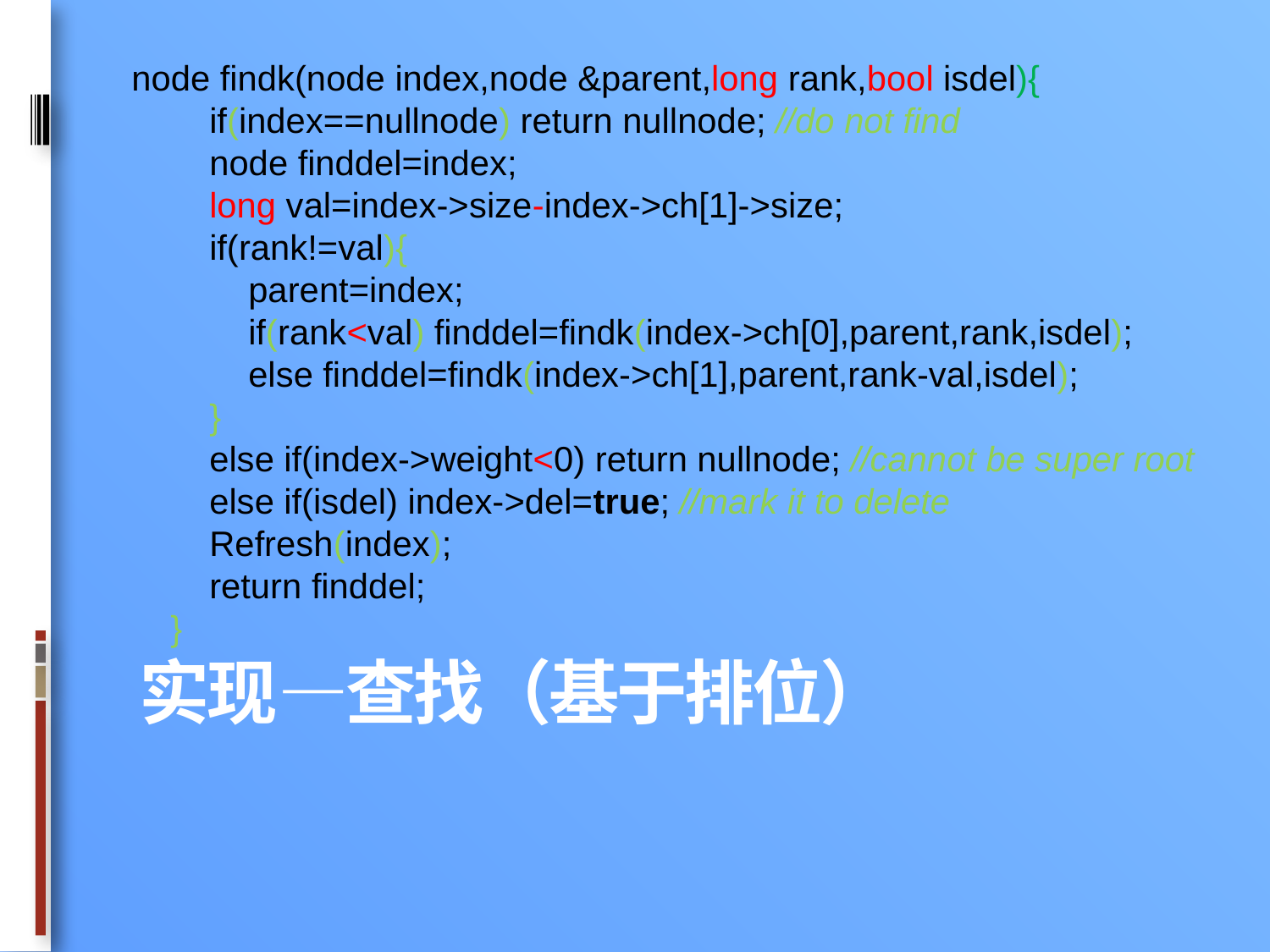

node findk(node index,node &parent,long rank,bool isdel){
        if(index==nullnode) return nullnode; //do not find
        node finddel=index;
        long val=index->size-index->ch[1]->size;
        if(rank!=val){
            parent=index;
            if(rank<val) finddel=findk(index->ch[0],parent,rank,isdel);
            else finddel=findk(index->ch[1],parent,rank-val,isdel);
        }
        else if(index->weight<0) return nullnode; //cannot be super root
        else if(isdel) index->del=true; //mark it to delete
        Refresh(index);
        return finddel;
    }
# 实现—查找（基于排位）